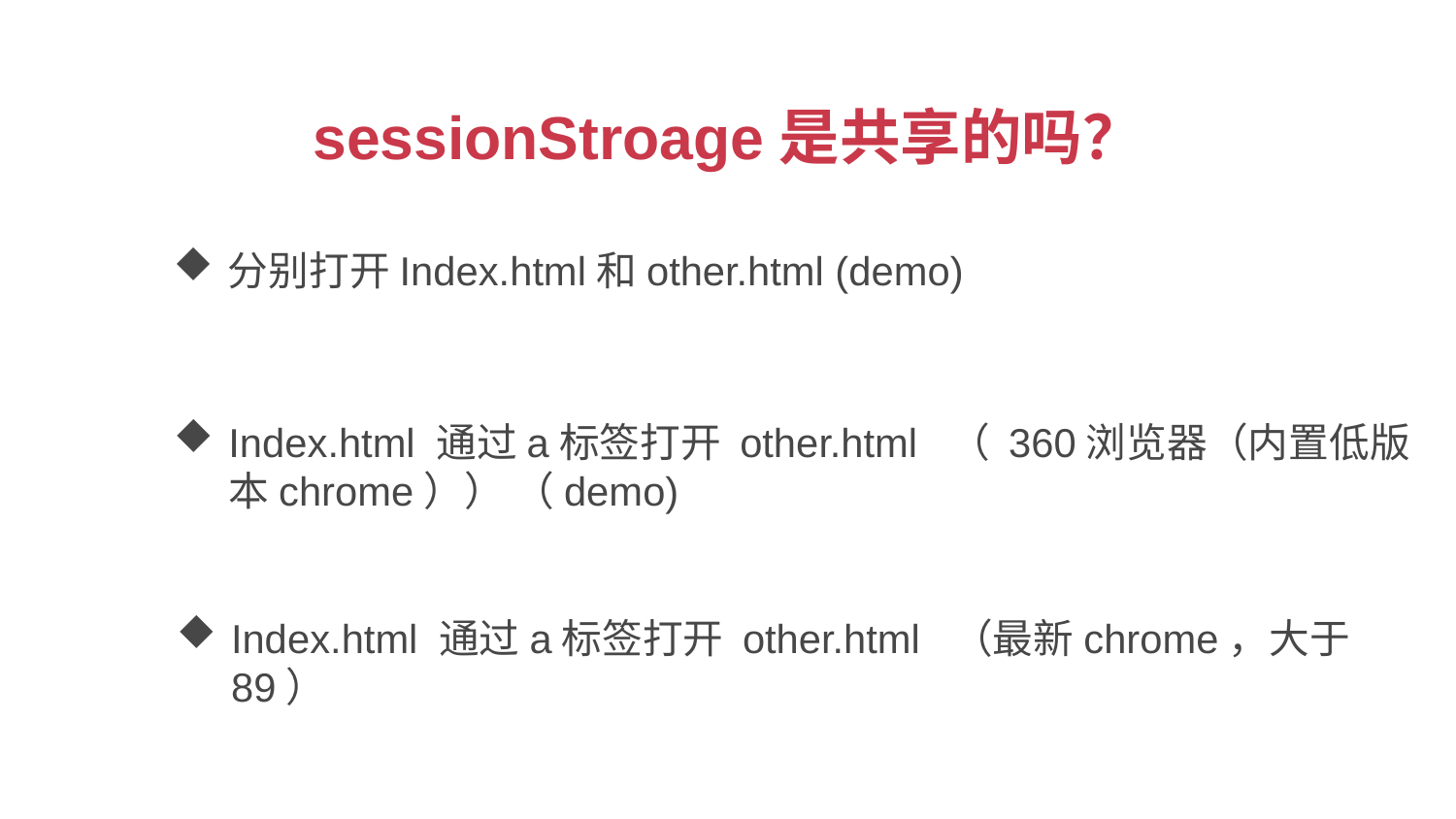

sessionStroage是共享的吗？
分别打开Index.html和other.html (demo)
Index.html 通过a标签打开 other.html  （ 360浏览器（内置低版本chrome）） （demo)
Index.html 通过a标签打开 other.html  （最新chrome，大于89）